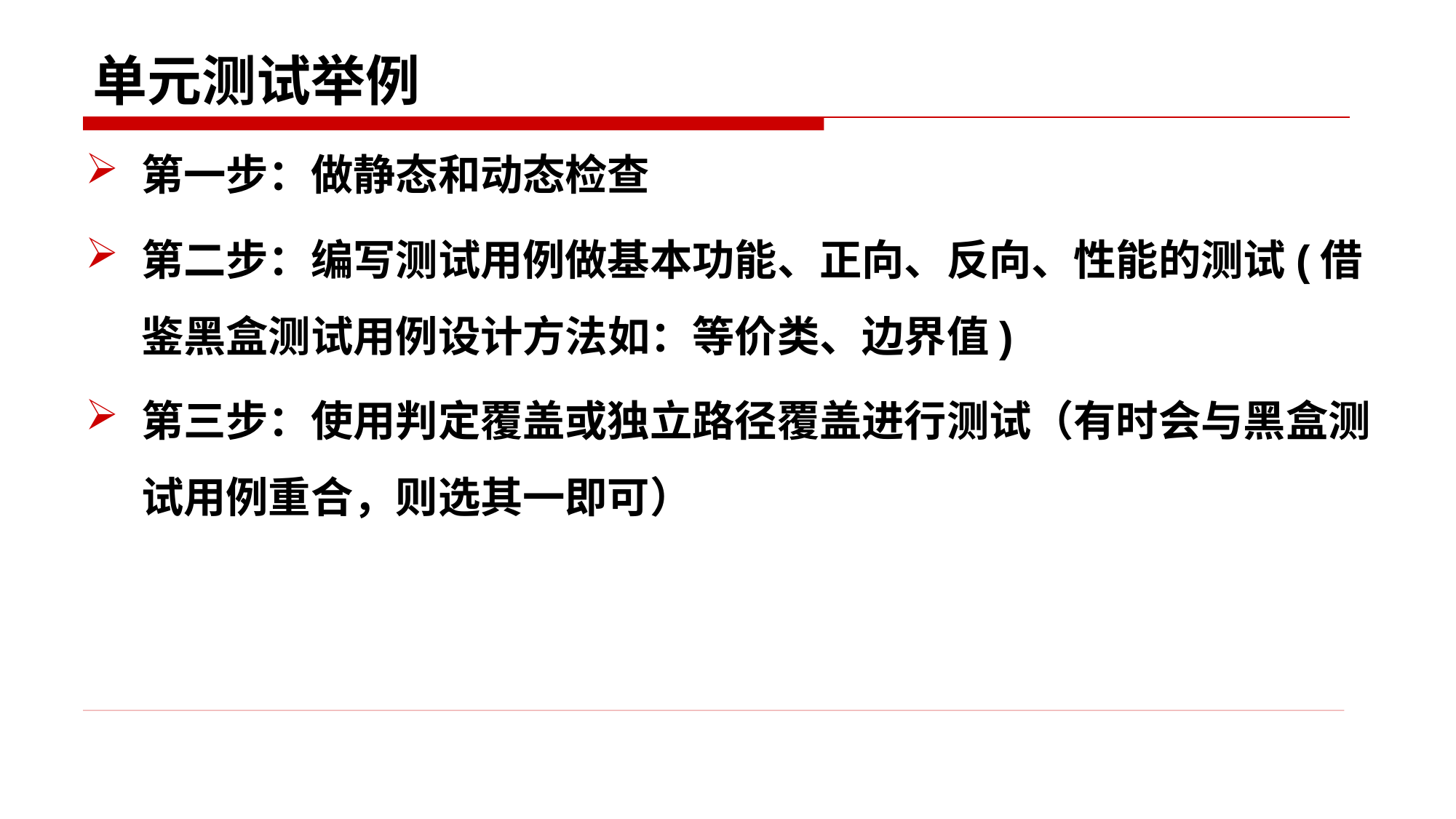

# 单元测试举例
第一步：做静态和动态检查
第二步：编写测试用例做基本功能、正向、反向、性能的测试(借鉴黑盒测试用例设计方法如：等价类、边界值)
第三步：使用判定覆盖或独立路径覆盖进行测试（有时会与黑盒测试用例重合，则选其一即可）